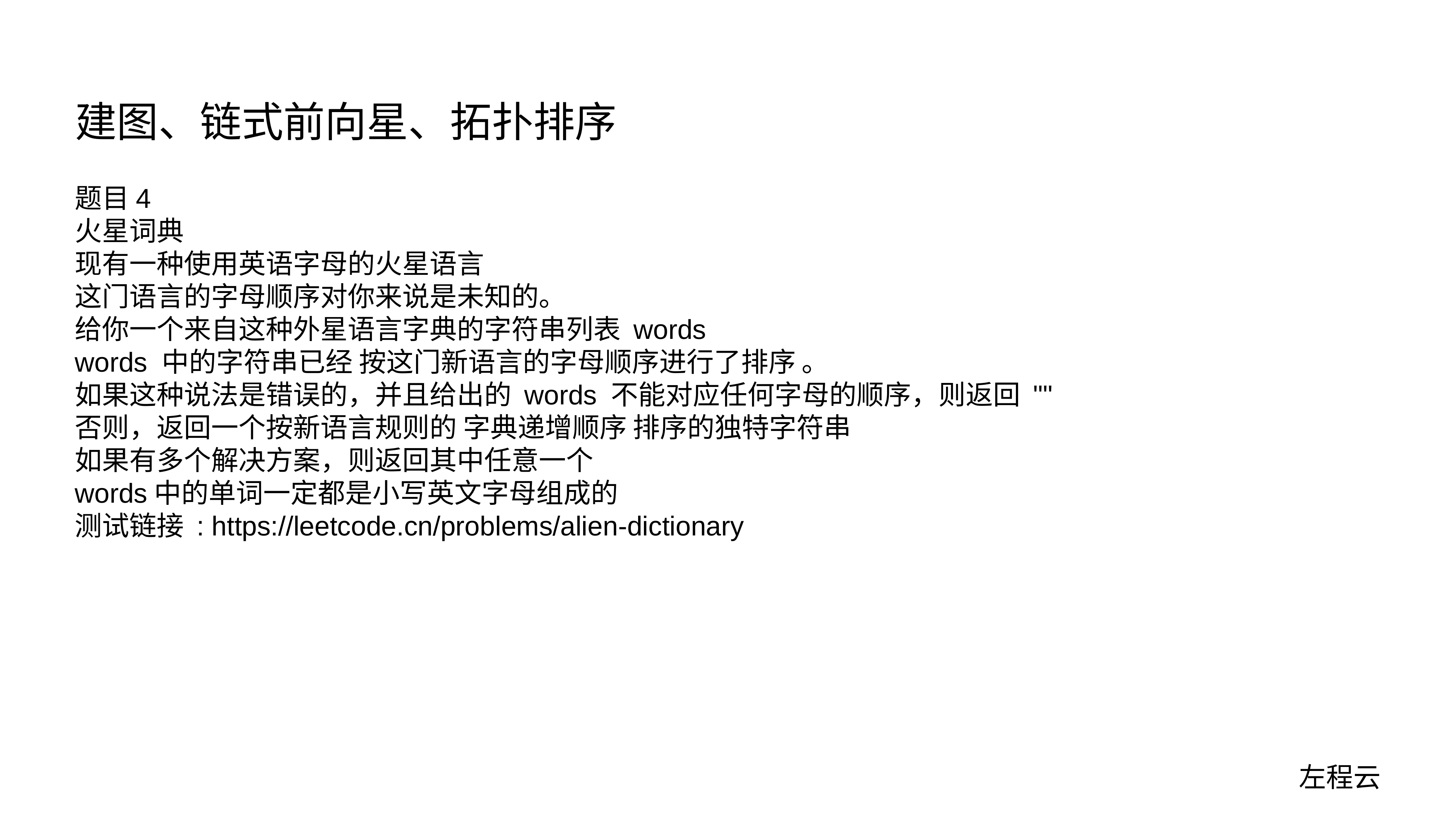

# 建图、链式前向星、拓扑排序
题目4
火星词典
现有一种使用英语字母的火星语言
这门语言的字母顺序对你来说是未知的。
给你一个来自这种外星语言字典的字符串列表 words
words 中的字符串已经 按这门新语言的字母顺序进行了排序 。
如果这种说法是错误的，并且给出的 words 不能对应任何字母的顺序，则返回 ""
否则，返回一个按新语言规则的 字典递增顺序 排序的独特字符串
如果有多个解决方案，则返回其中任意一个
words中的单词一定都是小写英文字母组成的
测试链接 : https://leetcode.cn/problems/alien-dictionary
左程云